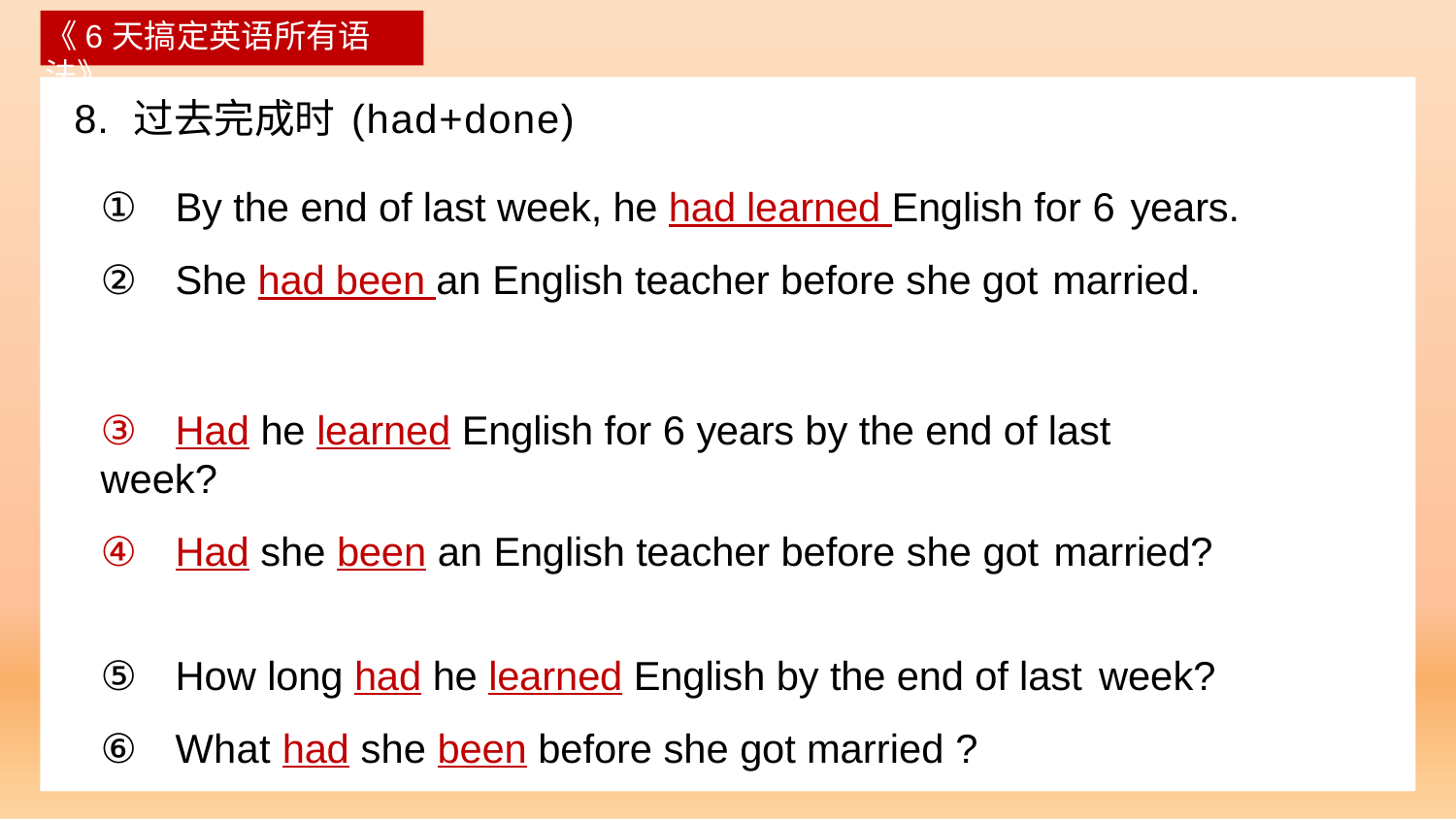

《6天搞定英语所有语法》
# 8. 过去完成时	(had+done)
①	By the end of last week, he had learned English for 6 years.
②	She had been an English teacher before she got married.

③	Had he learned English for 6 years by the end of last week?
④	Had she been an English teacher before she got married?

⑤	How long had he learned English by the end of last week?
⑥	What had she been before she got married ?